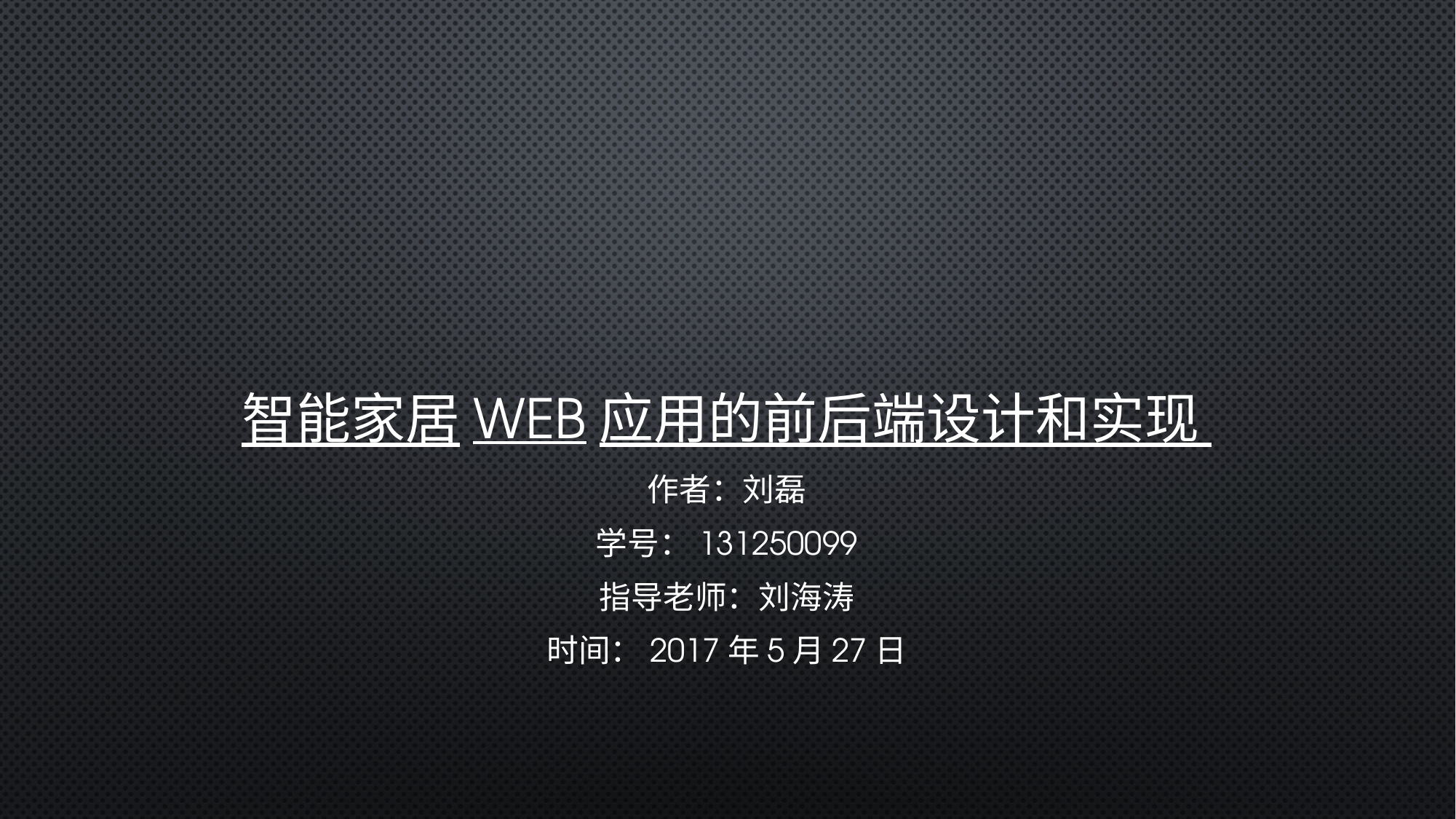

# 智能家居web应用的前后端设计和实现
作者：刘磊
学号：131250099
指导老师：刘海涛
时间：2017年5月27日